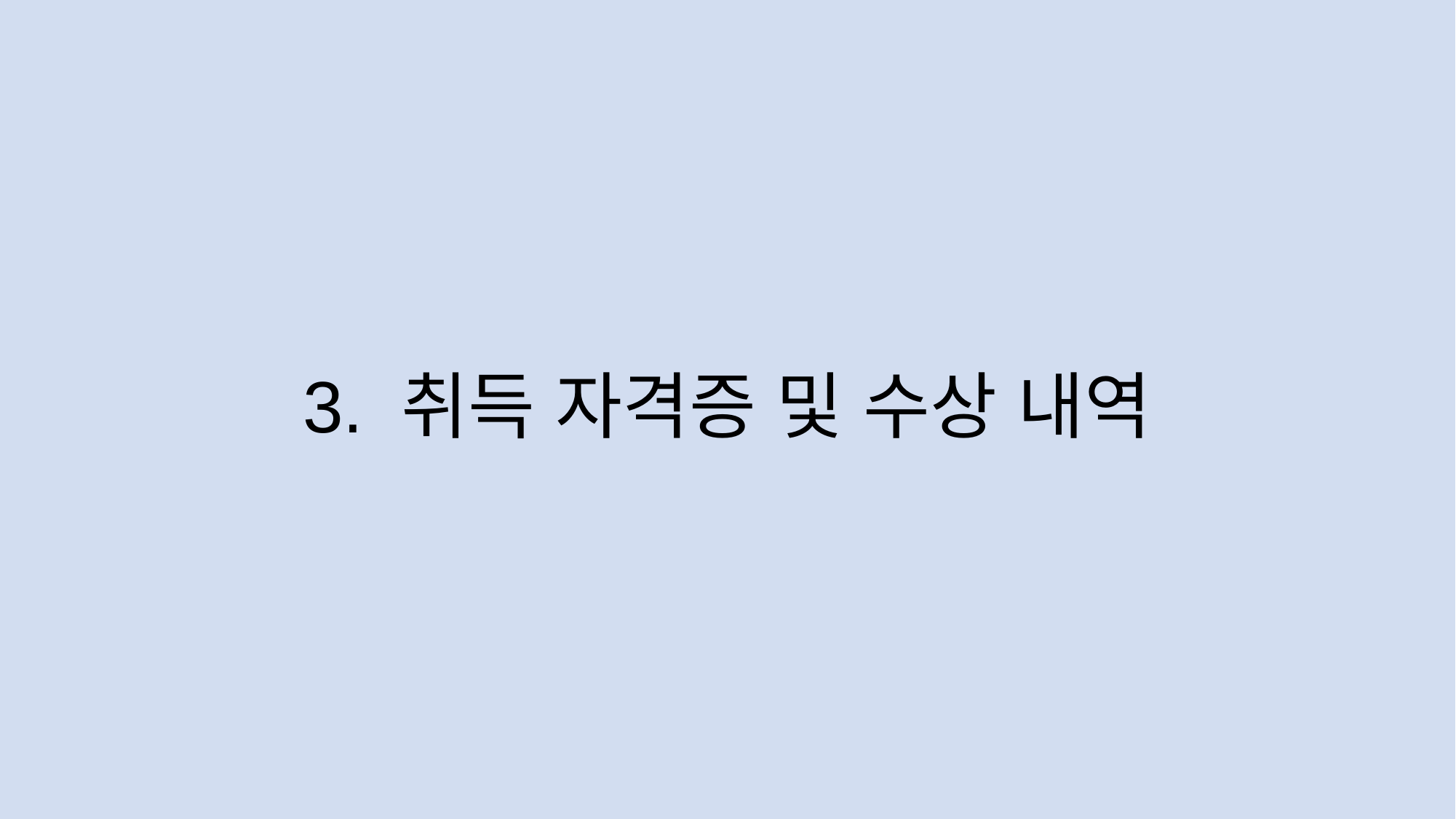

# 3. 취득 자격증 및 수상 내역